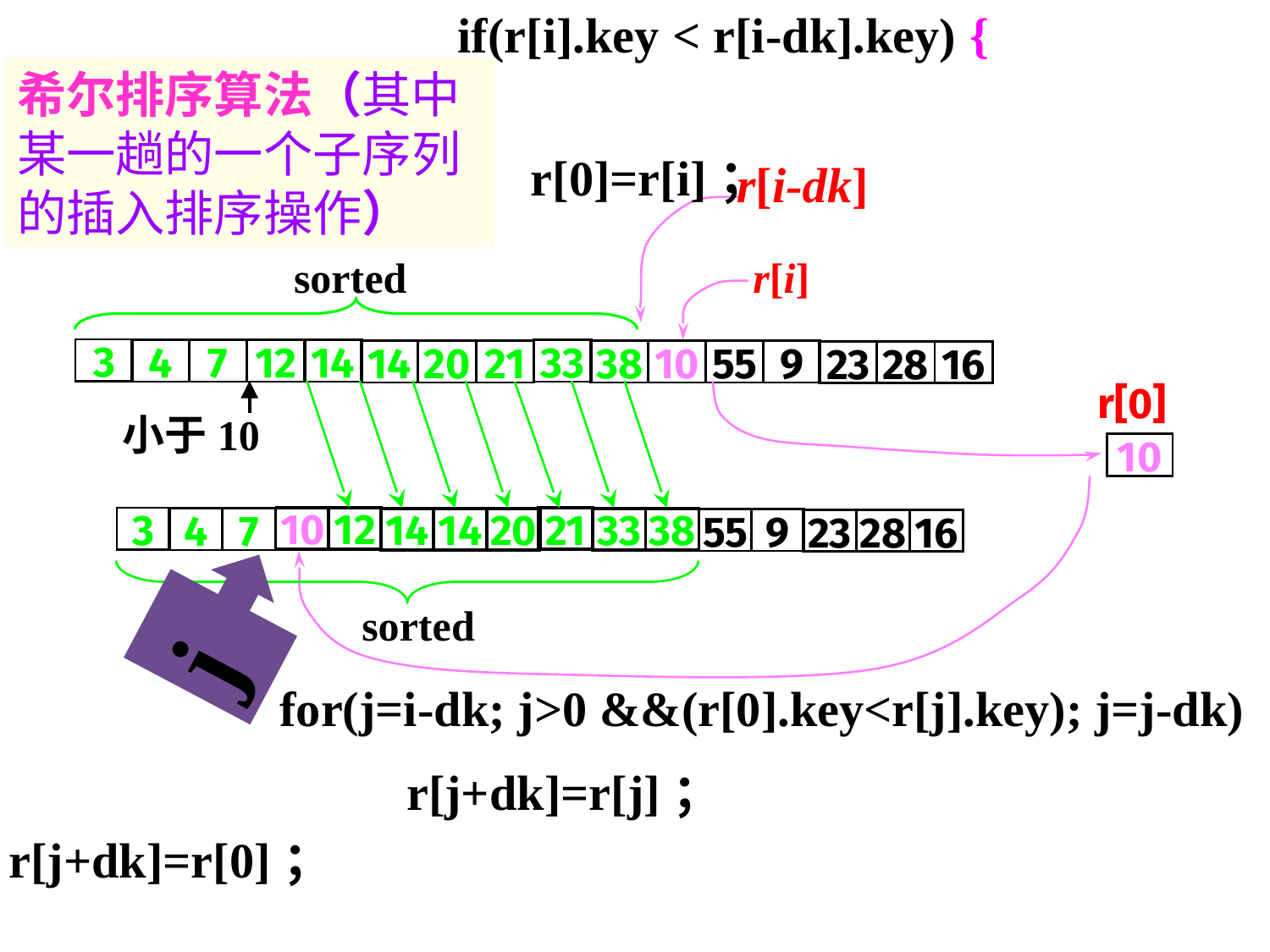

if(r[i].key < r[i-dk].key) {
       r[0]=r[i]；
希尔排序算法（其中某一趟的一个子序列的插入排序操作）
r[i-dk]
dk

sorted
r[i]

3
4
7
12
14
33
14
20
21
38
10
55
9
23
28
16
r[0]

10

12

14

14

20

33

38

小于10

21

10
3
4
7

55
9
23
28
16
j

sorted
 for(j=i-dk; j>0 &&(r[0].key<r[j].key); j=j-dk)
	 r[j+dk]=r[j]；
 r[j+dk]=r[0]；